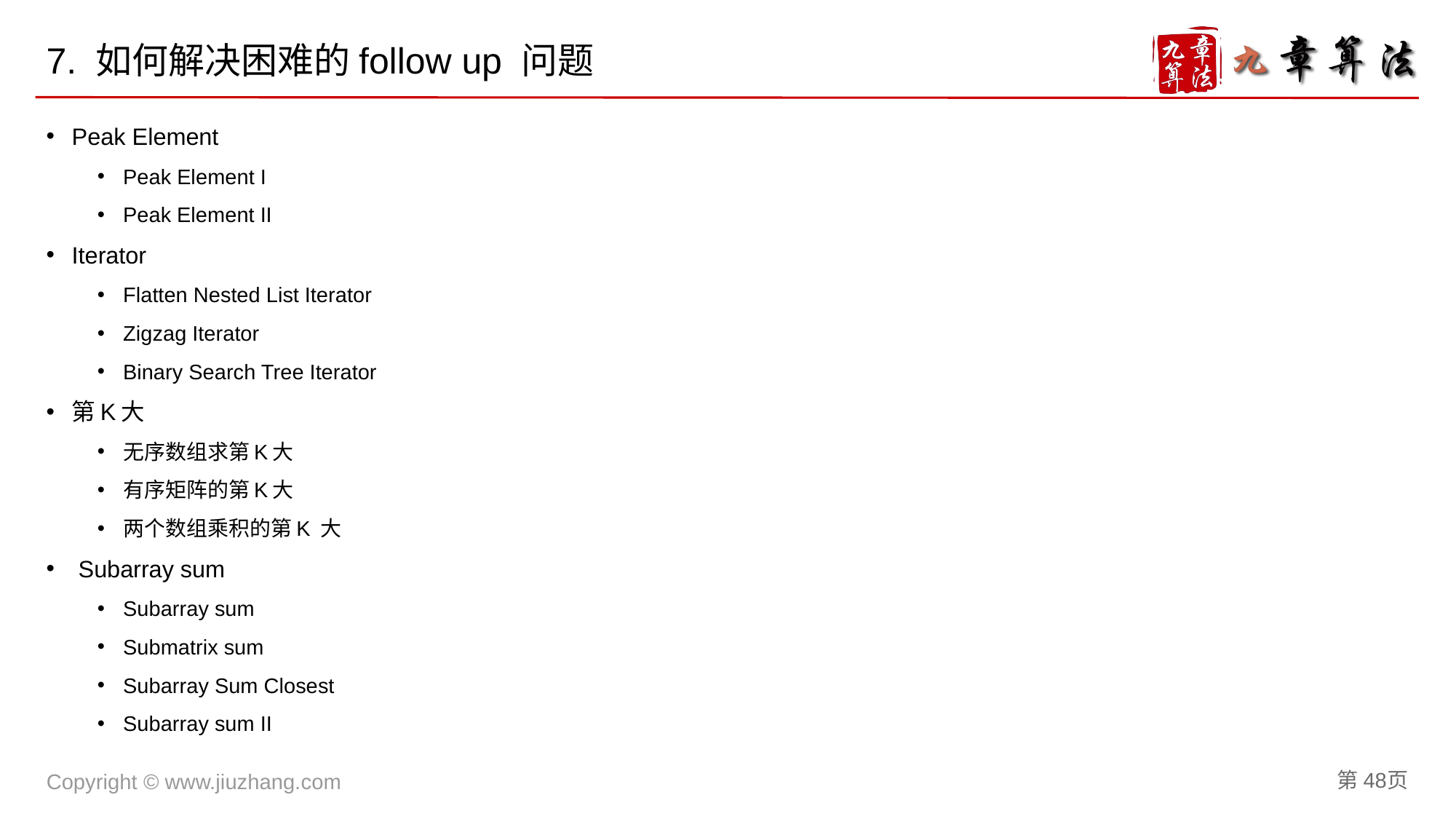

# 7. 如何解决困难的follow up 问题
Peak Element
Peak Element I
Peak Element II
Iterator
Flatten Nested List Iterator
Zigzag Iterator
Binary Search Tree Iterator
第K大
无序数组求第K大
有序矩阵的第K大
两个数组乘积的第K 大
 Subarray sum
Subarray sum
Submatrix sum
Subarray Sum Closest
Subarray sum II
第48页